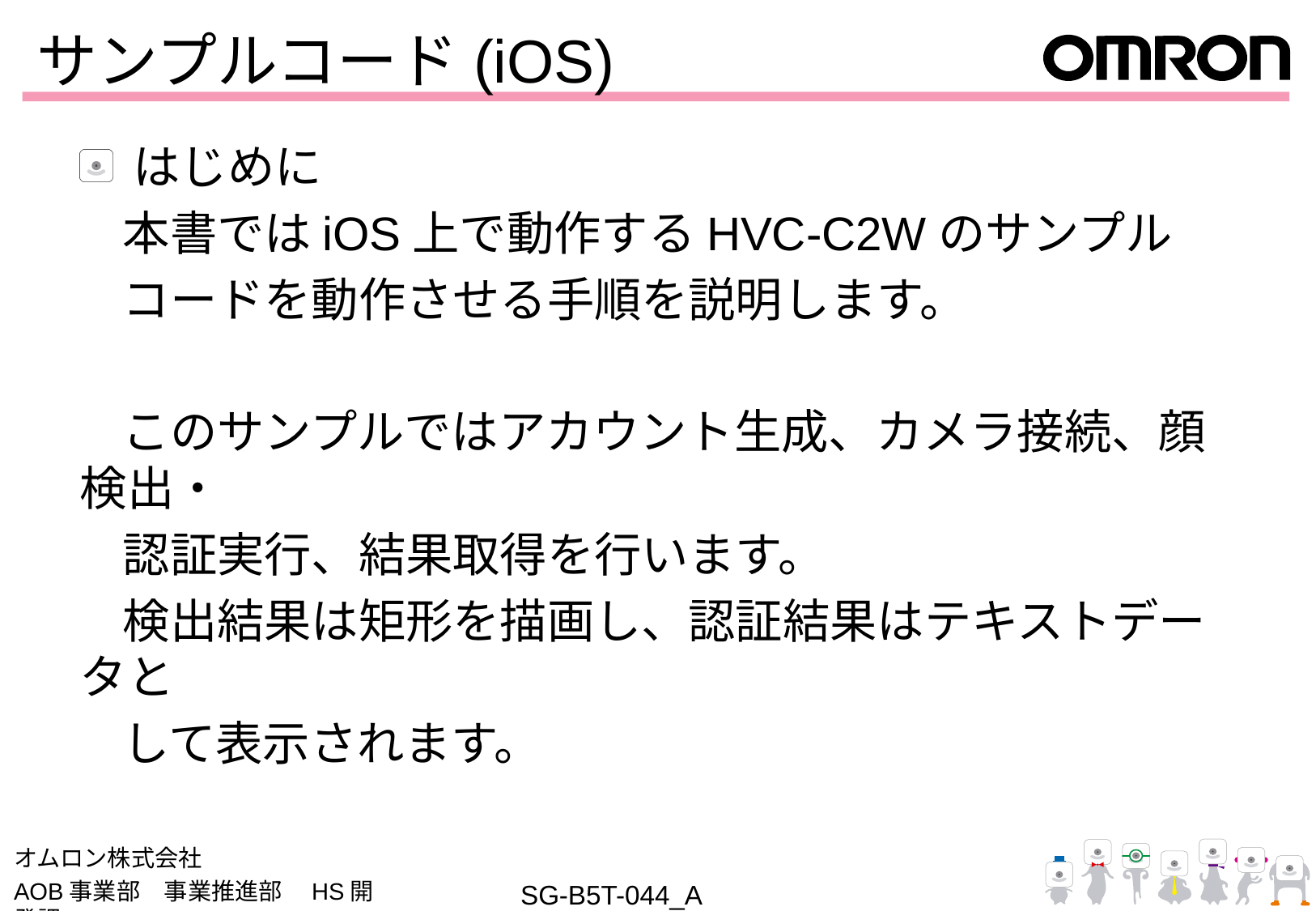

# サンプルコード(iOS)
はじめに
   本書ではiOS上で動作するHVC-C2Wのサンプル
   コードを動作させる手順を説明します。

   このサンプルではアカウント生成、カメラ接続、顔検出・
   認証実行、結果取得を行います。
   検出結果は矩形を描画し、認証結果はテキストデータと
   して表示されます。
オムロン株式会社
AOB事業部　事業推進部　HS開発課
SG-B5T-044_A